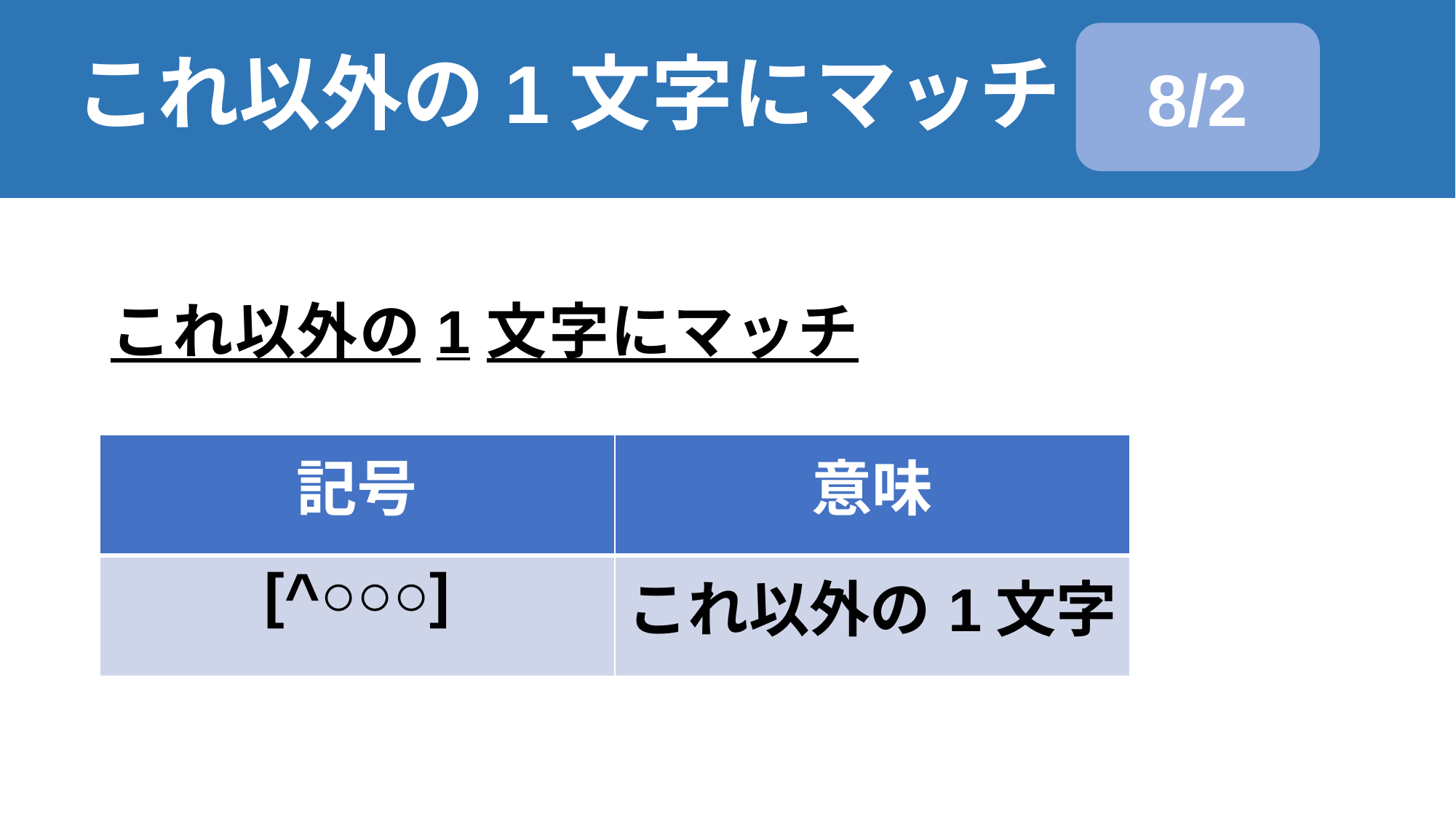

# これ以外の1文字にマッチ
8/2
これ以外の1文字にマッチ

| 記号 | 意味 |
| --- | --- |
| [^○○○] | これ以外の1文字 |